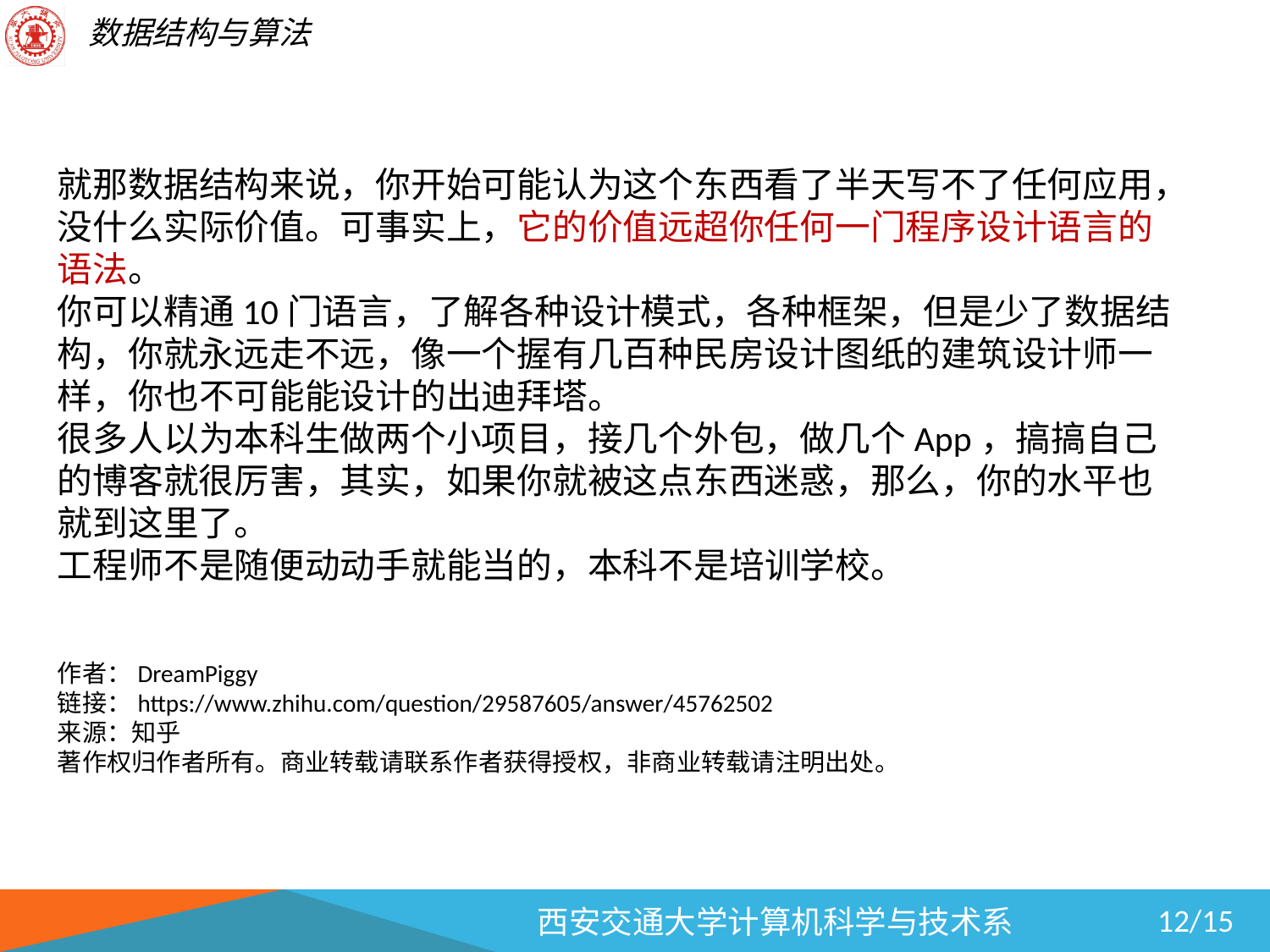

就那数据结构来说，你开始可能认为这个东西看了半天写不了任何应用，没什么实际价值。可事实上，它的价值远超你任何一门程序设计语言的语法。
你可以精通10门语言，了解各种设计模式，各种框架，但是少了数据结构，你就永远走不远，像一个握有几百种民房设计图纸的建筑设计师一样，你也不可能能设计的出迪拜塔。
很多人以为本科生做两个小项目，接几个外包，做几个App，搞搞自己的博客就很厉害，其实，如果你就被这点东西迷惑，那么，你的水平也就到这里了。
工程师不是随便动动手就能当的，本科不是培训学校。
作者：DreamPiggy
链接：https://www.zhihu.com/question/29587605/answer/45762502
来源：知乎
著作权归作者所有。商业转载请联系作者获得授权，非商业转载请注明出处。